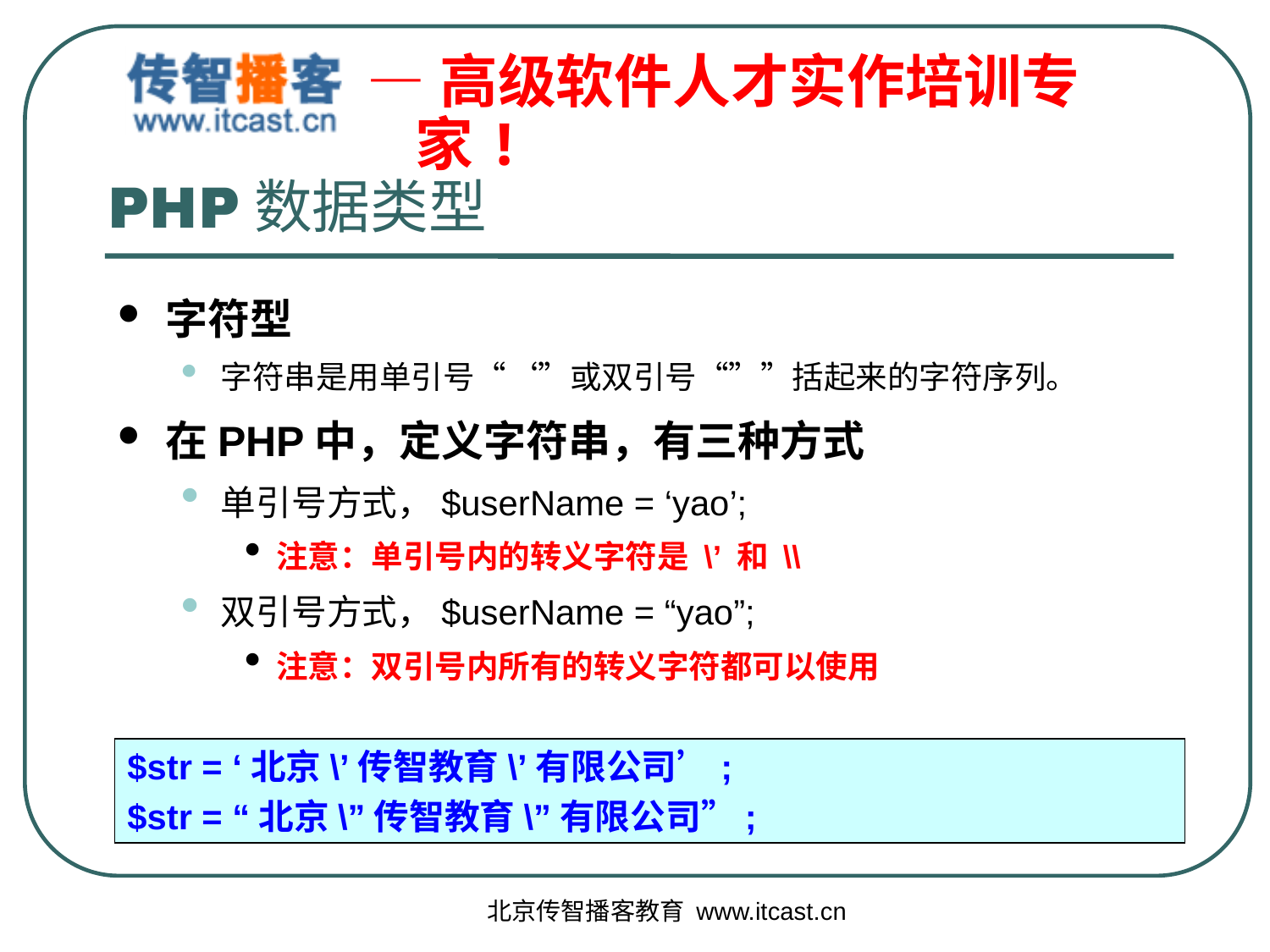

# PHP数据类型
字符型
字符串是用单引号“‘”或双引号“””括起来的字符序列。
在PHP中，定义字符串，有三种方式
单引号方式，$userName = ‘yao’;
注意：单引号内的转义字符是 \’ 和 \\
双引号方式，$userName = “yao”;
注意：双引号内所有的转义字符都可以使用

$str = ‘北京\’传智教育\’有限公司’;
$str = “北京\”传智教育\”有限公司”;